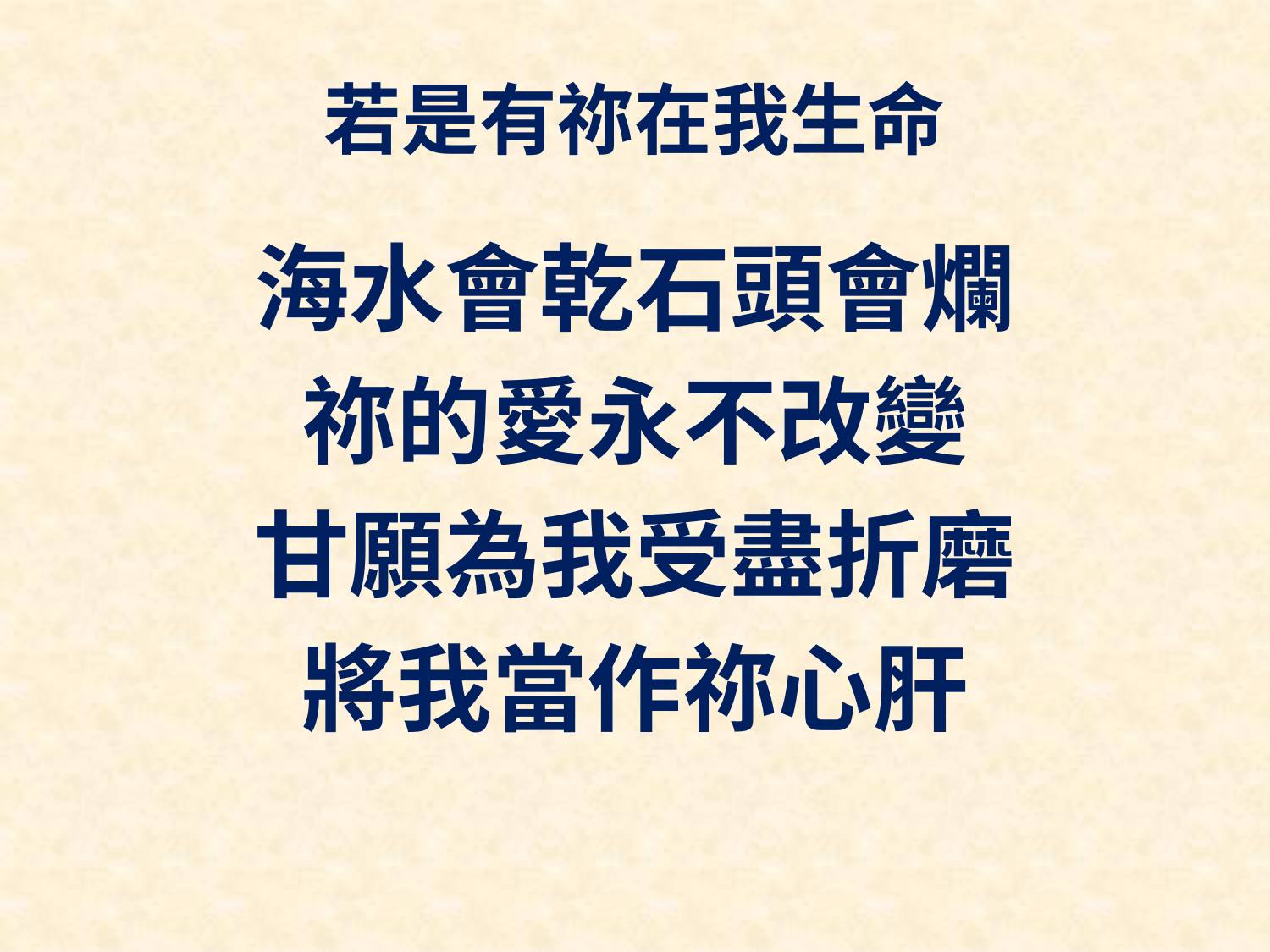

# 若是有祢在我生命
海水會乾石頭會爛
祢的愛永不改變
甘願為我受盡折磨
將我當作祢心肝